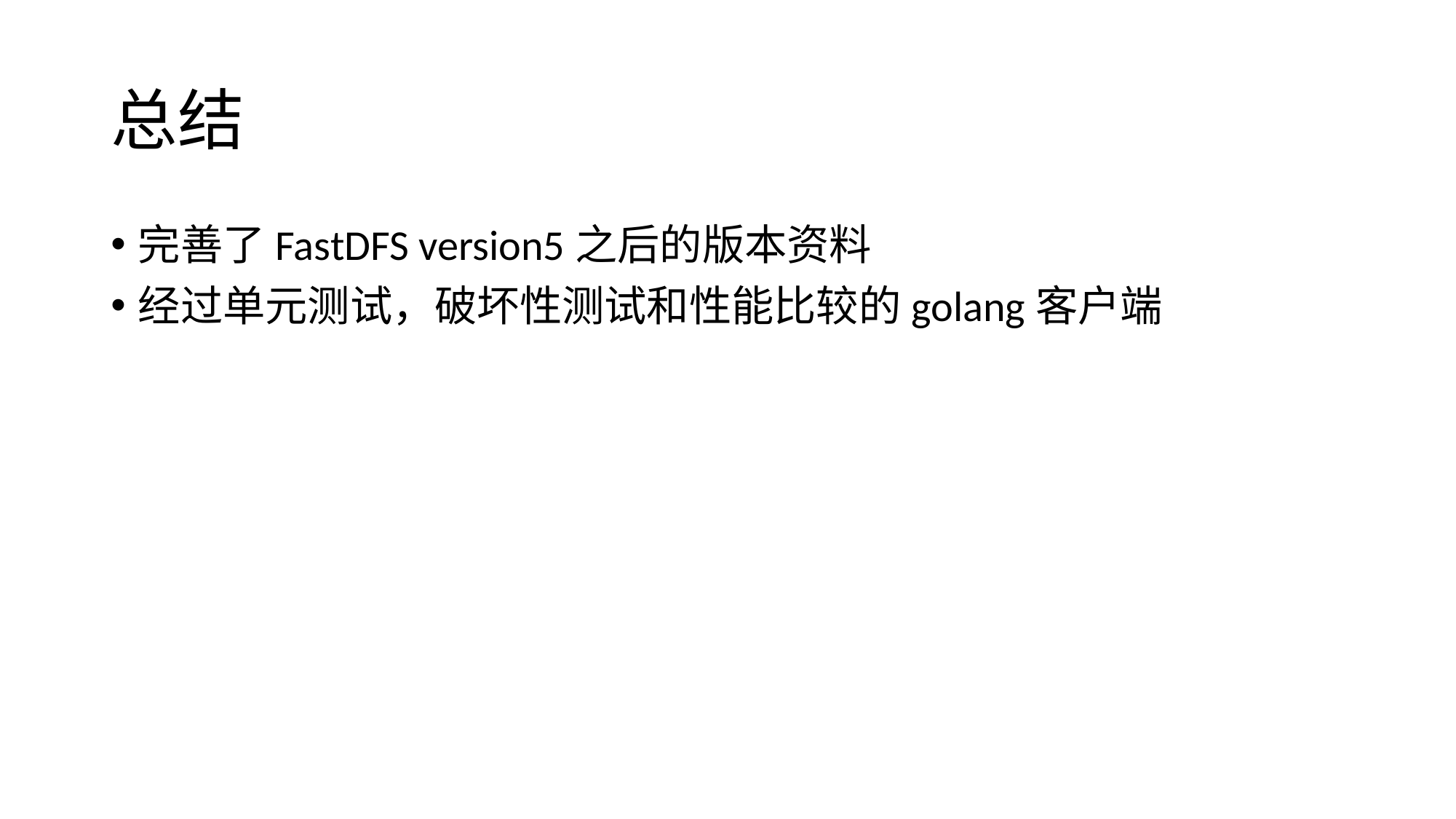

# 总结
完善了FastDFS version5之后的版本资料
经过单元测试，破坏性测试和性能比较的golang客户端